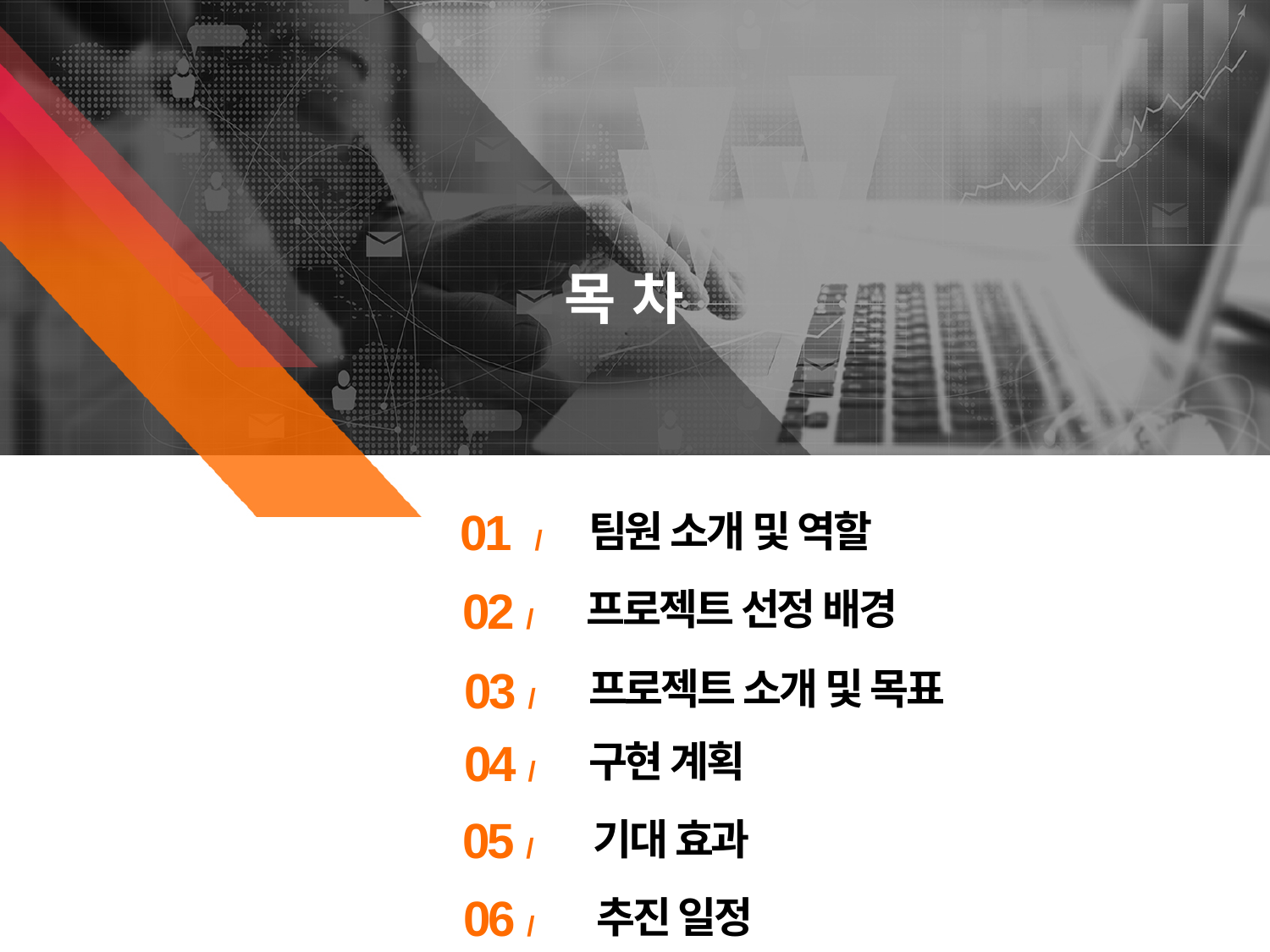

목 차
01  /
팀원 소개 및 역할
02 /
프로젝트 선정 배경
03 /
프로젝트 소개 및 목표
04 /
구현 계획
05 /
기대 효과
06 /
추진 일정